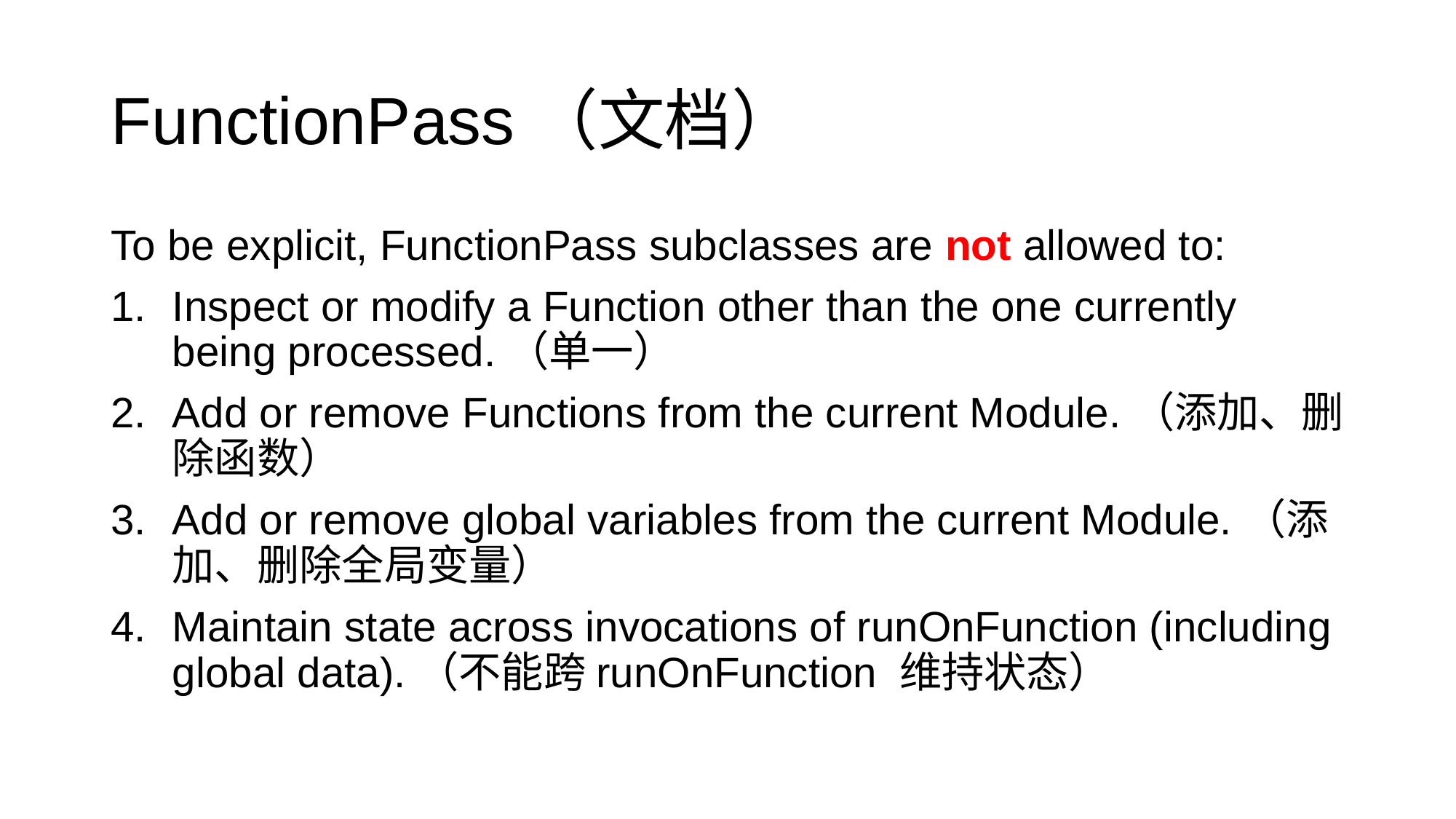

# FunctionPass（文档）
To be explicit, FunctionPass subclasses are not allowed to:
Inspect or modify a Function other than the one currently being processed.（单一）
Add or remove Functions from the current Module.（添加、删除函数）
Add or remove global variables from the current Module.（添加、删除全局变量）
Maintain state across invocations of runOnFunction (including global data).（不能跨runOnFunction 维持状态）